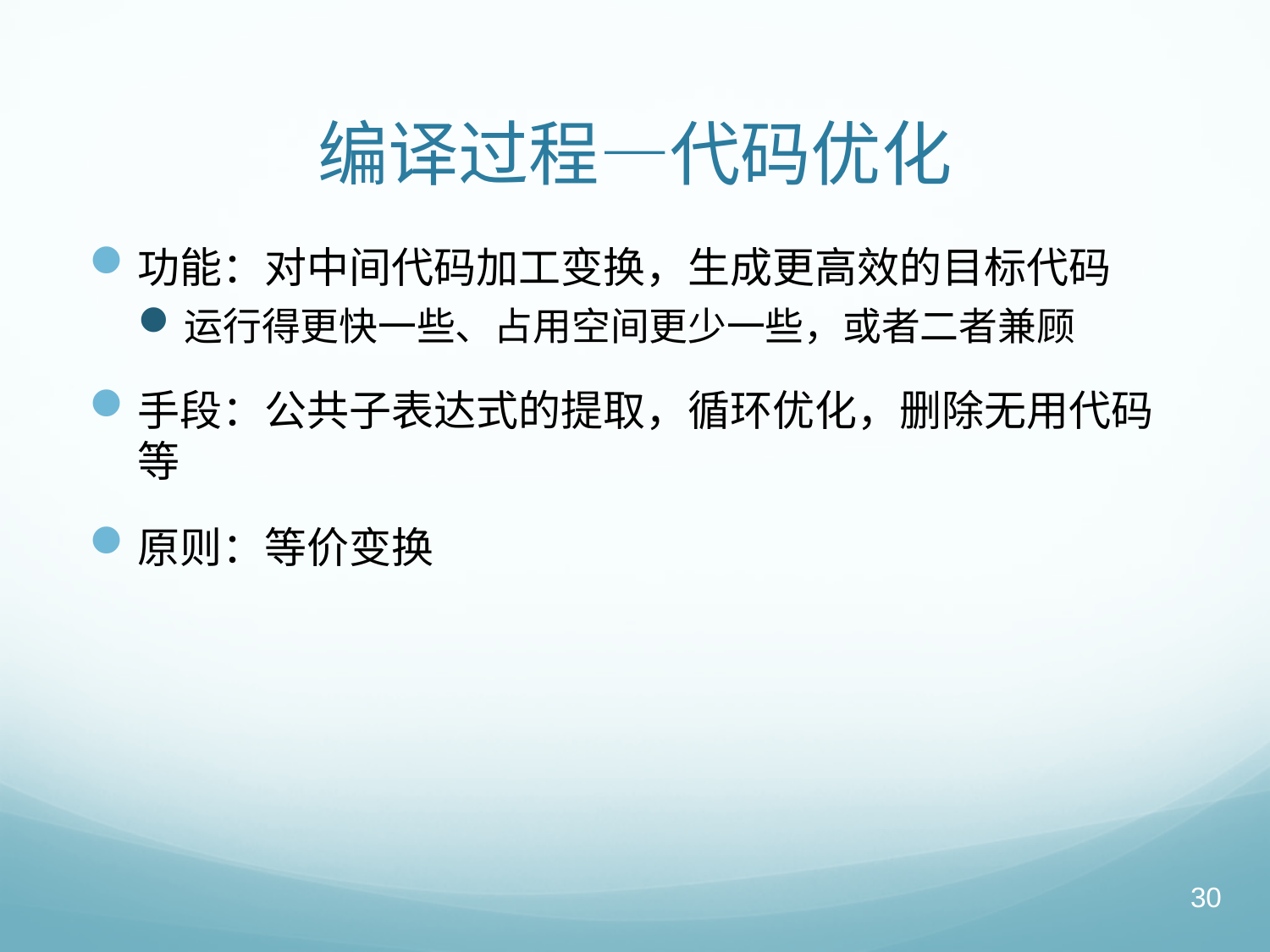

# 编译过程—代码优化
功能：对中间代码加工变换，生成更高效的目标代码
运行得更快一些、占用空间更少一些，或者二者兼顾
手段：公共子表达式的提取，循环优化，删除无用代码等
原则：等价变换
30